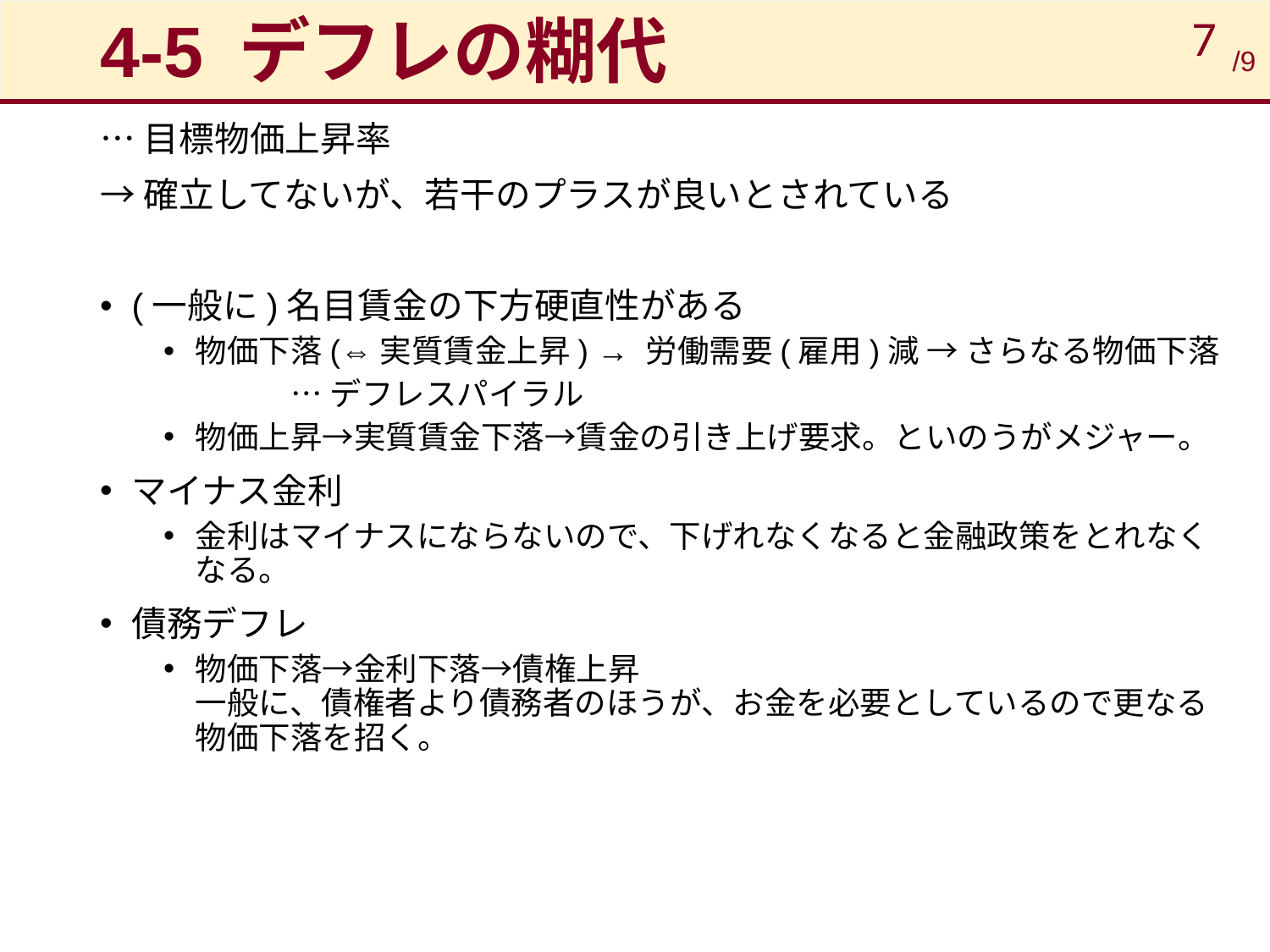

# 4-5 デフレの糊代
7
/9
…目標物価上昇率
→確立してないが、若干のプラスが良いとされている

(一般に)名目賃金の下方硬直性がある
物価下落(⇔実質賃金上昇) → 労働需要(雇用)減 → さらなる物価下落
	…デフレスパイラル
物価上昇→実質賃金下落→賃金の引き上げ要求。といのうがメジャー。
マイナス金利
金利はマイナスにならないので、下げれなくなると金融政策をとれなくなる。
債務デフレ
物価下落→金利下落→債権上昇
一般に、債権者より債務者のほうが、お金を必要としているので更なる物価下落を招く。